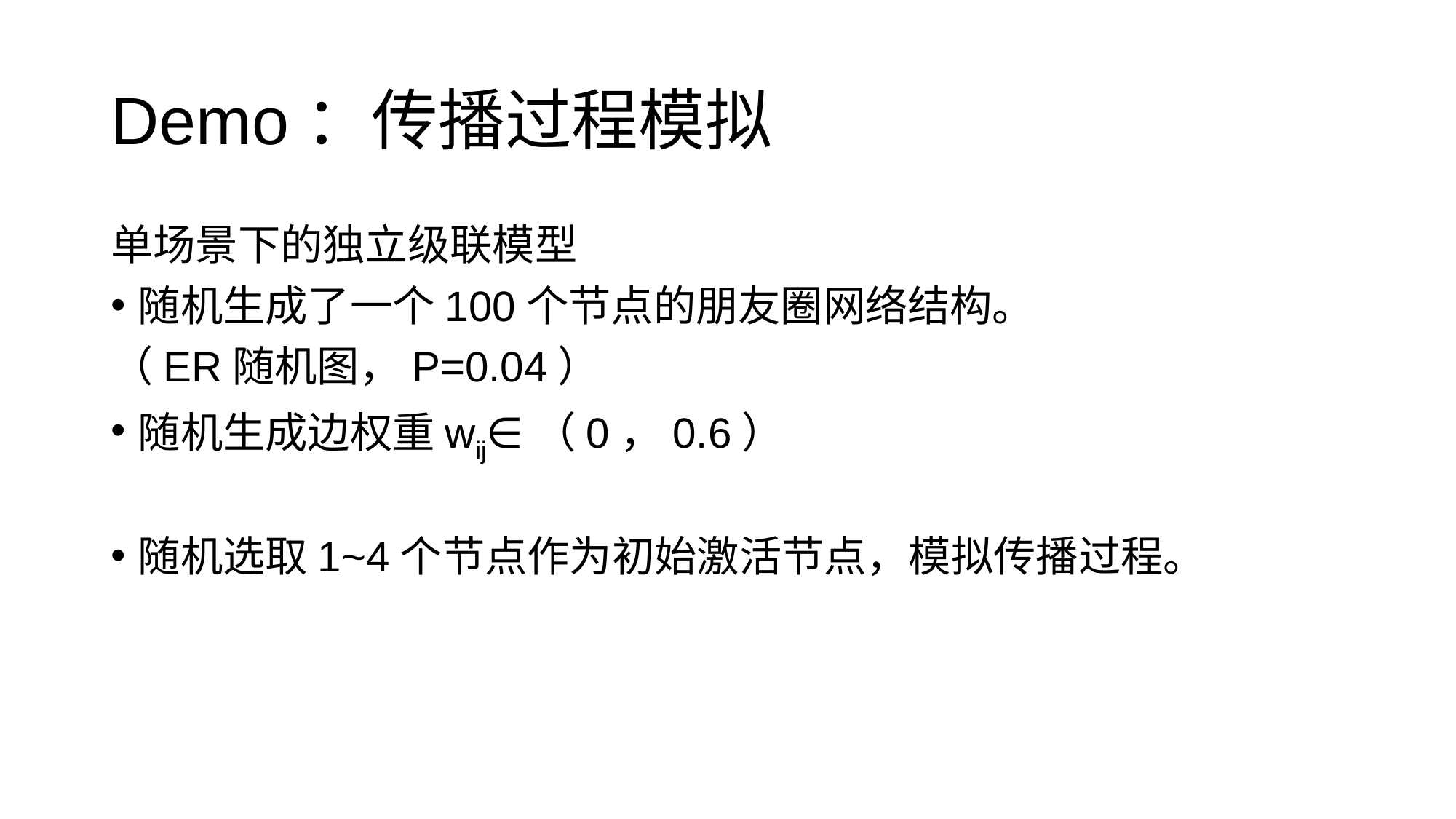

# Demo：传播过程模拟
单场景下的独立级联模型
随机生成了一个100个节点的朋友圈网络结构。
（ER随机图，P=0.04）
随机生成边权重wij∈（0，0.6）

随机选取1~4个节点作为初始激活节点，模拟传播过程。